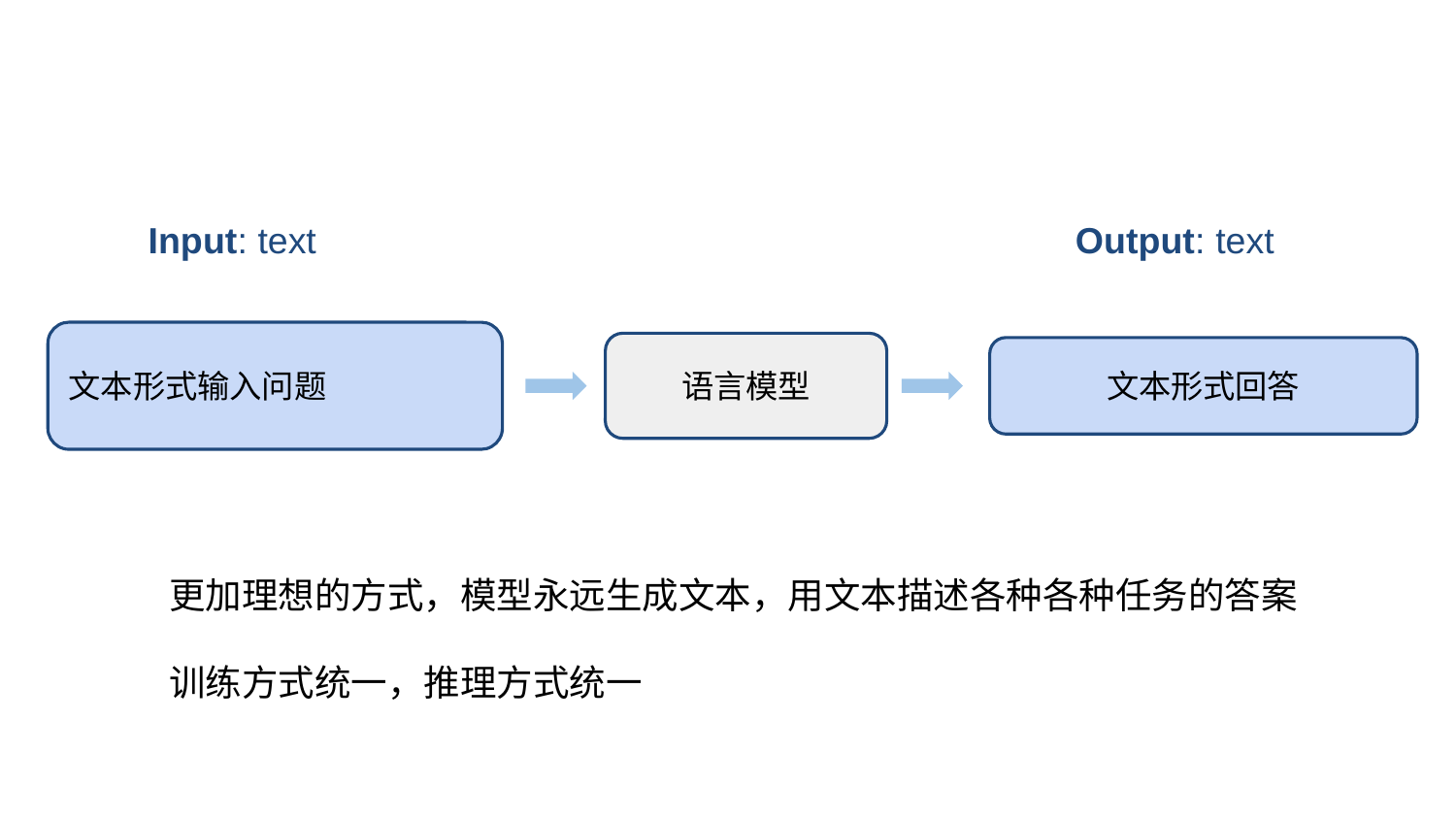

Input: text
Output: text
文本形式输入问题
语言模型
文本形式回答

更加理想的方式，模型永远生成文本，用文本描述各种各种任务的答案

训练方式统一，推理方式统一